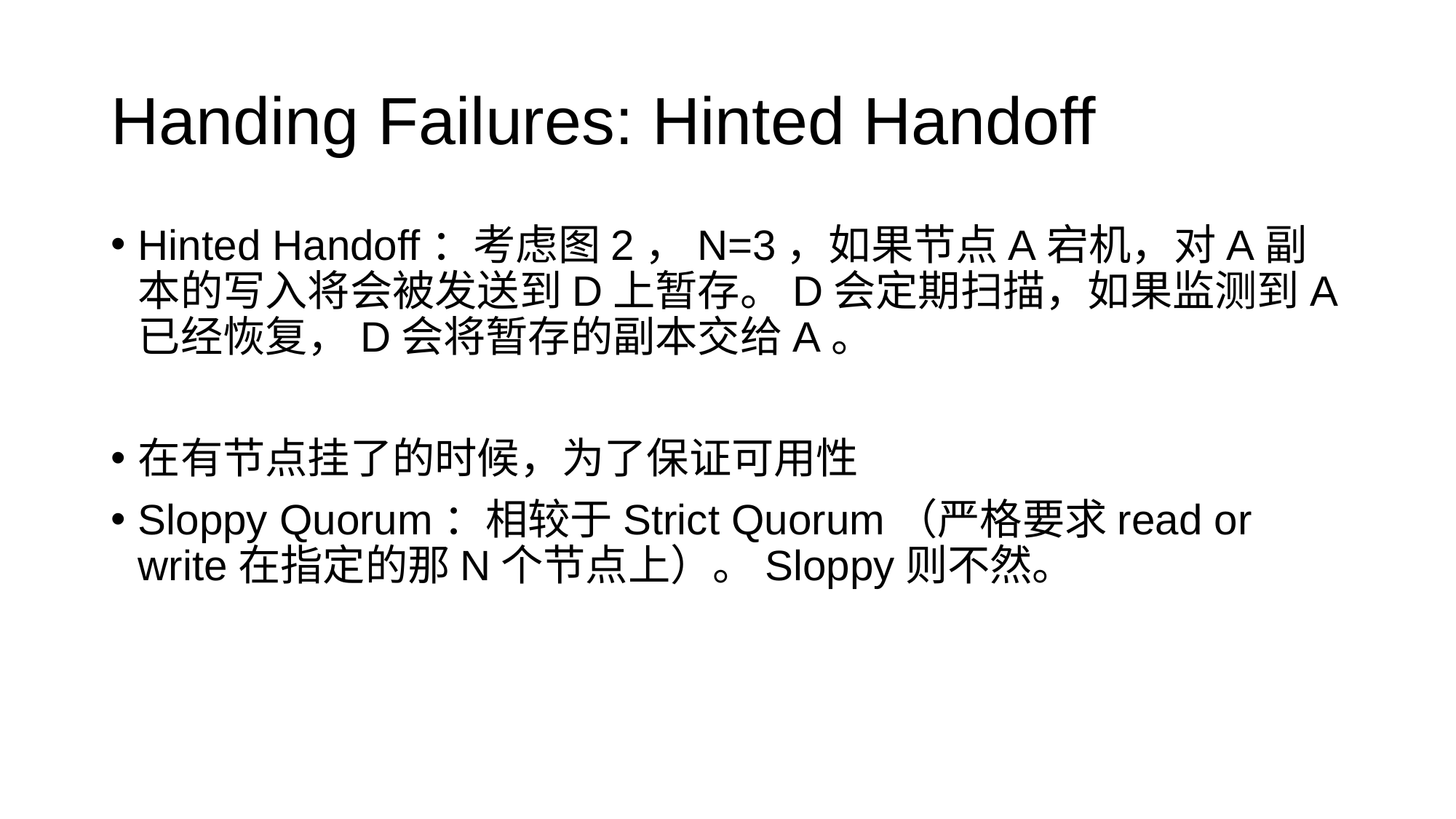

# Handing Failures: Hinted Handoff
Hinted Handoff：考虑图2，N=3，如果节点A宕机，对A副本的写入将会被发送到D上暂存。D会定期扫描，如果监测到A已经恢复，D会将暂存的副本交给A。

在有节点挂了的时候，为了保证可用性
Sloppy Quorum：相较于Strict Quorum（严格要求read or write在指定的那N个节点上）。Sloppy则不然。